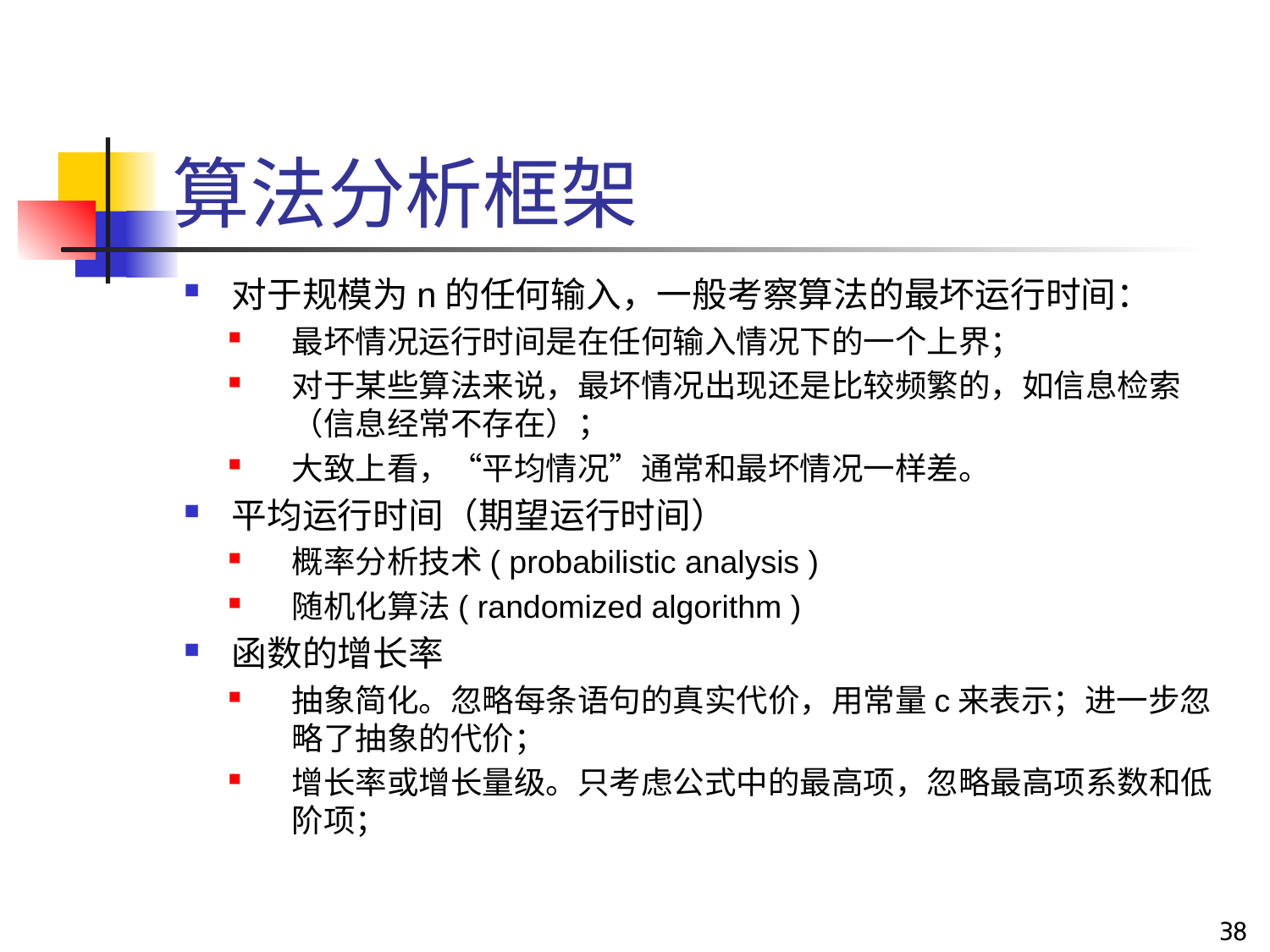

# 算法分析框架
对于规模为n的任何输入，一般考察算法的最坏运行时间：
最坏情况运行时间是在任何输入情况下的一个上界；
对于某些算法来说，最坏情况出现还是比较频繁的，如信息检索（信息经常不存在）；
大致上看，“平均情况”通常和最坏情况一样差。
平均运行时间（期望运行时间）
概率分析技术( probabilistic analysis )
随机化算法( randomized algorithm )
函数的增长率
抽象简化。忽略每条语句的真实代价，用常量c来表示；进一步忽略了抽象的代价；
增长率或增长量级。只考虑公式中的最高项，忽略最高项系数和低阶项；
38